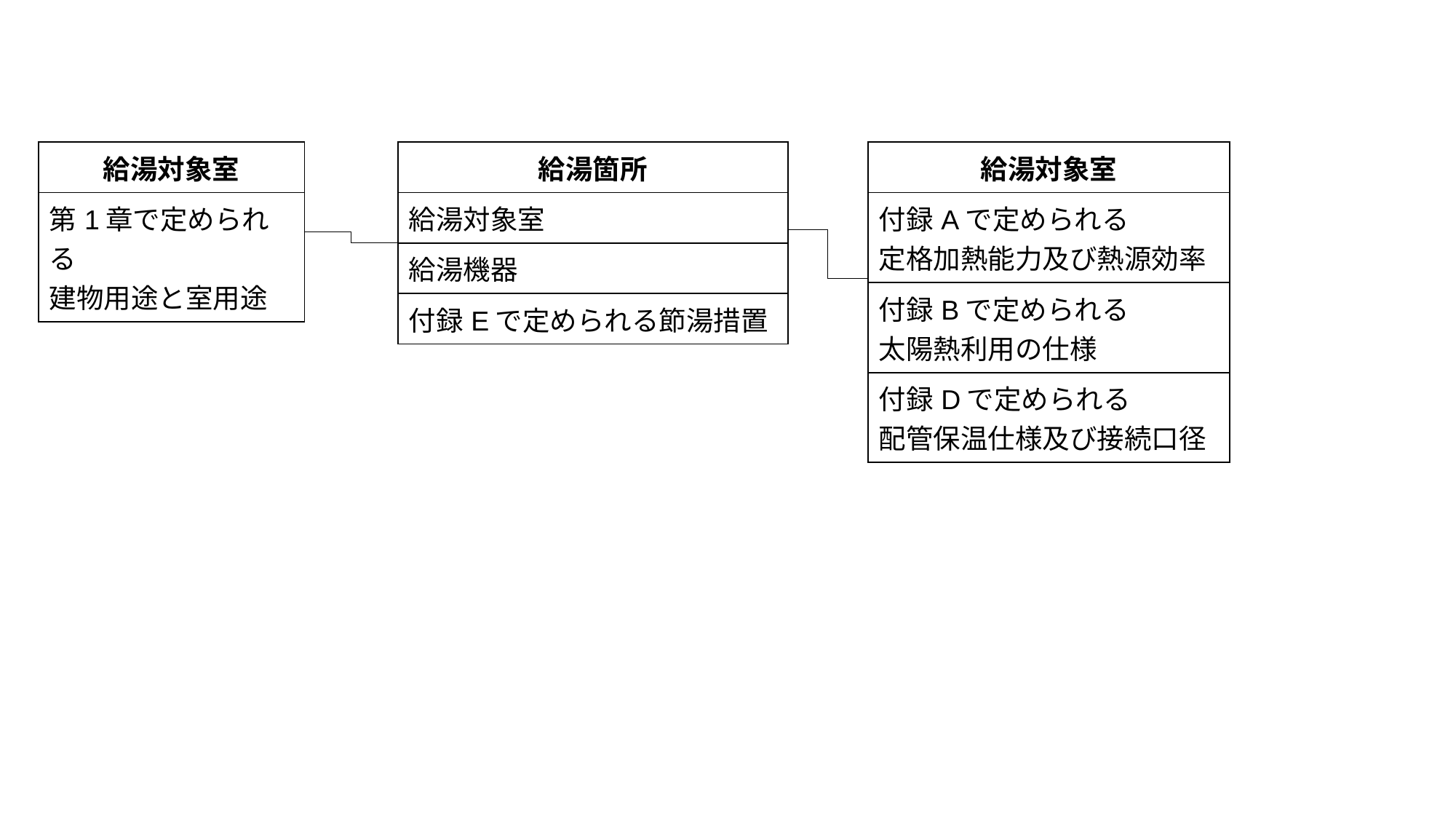

| 給湯対象室 |
| --- |
| 第1章で定められる 建物用途と室用途 |
| 給湯箇所 |
| --- |
| 給湯対象室 |
| 給湯機器 |
| 付録Eで定められる節湯措置 |
| 給湯対象室 |
| --- |
| 付録Aで定められる 定格加熱能力及び熱源効率 |
| 付録Bで定められる 太陽熱利用の仕様 |
| 付録Dで定められる 配管保温仕様及び接続口径 |